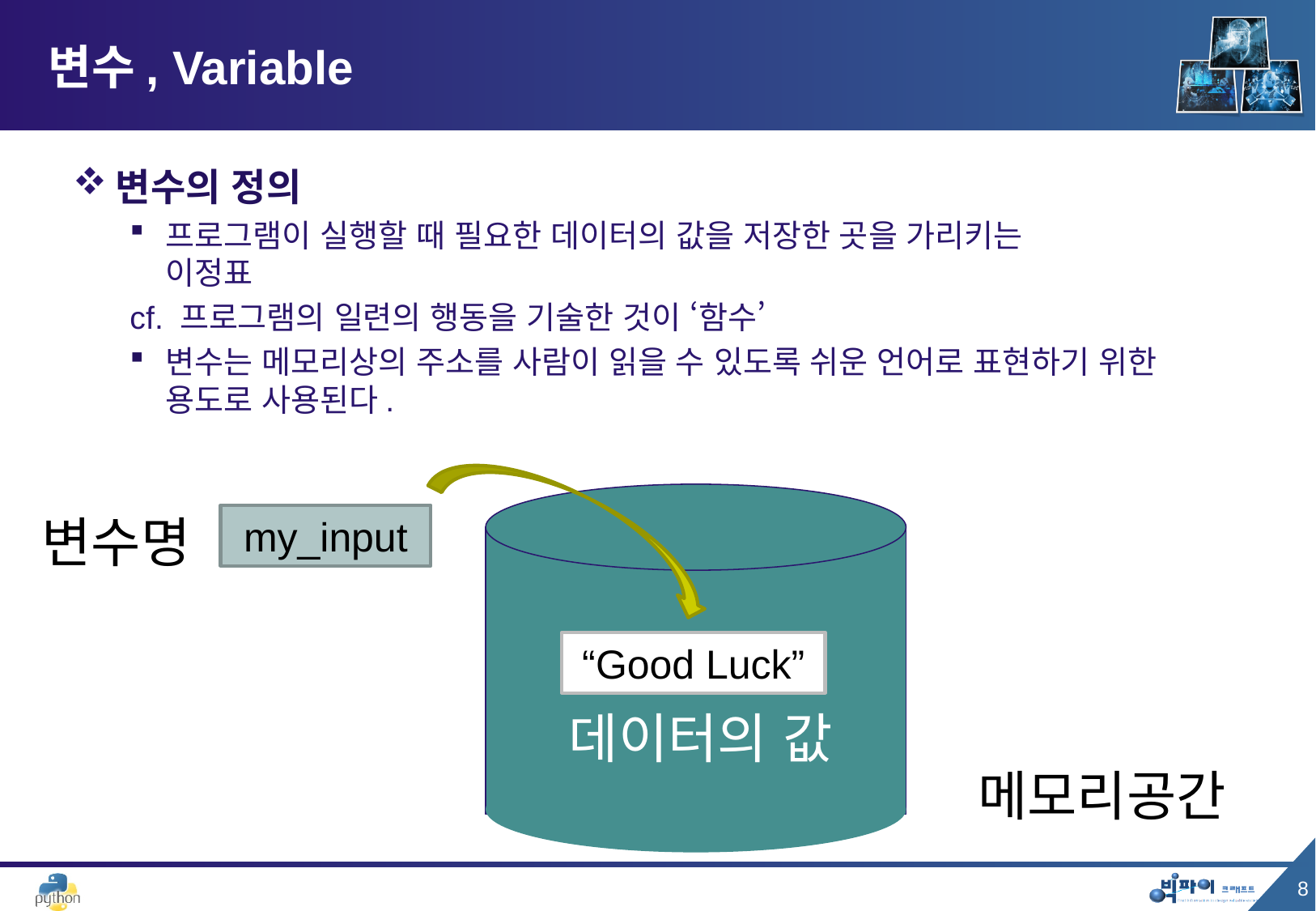

# 변수, Variable
변수의 정의
프로그램이 실행할 때 필요한 데이터의 값을 저장한 곳을 가리키는
이정표
cf. 프로그램의 일련의 행동을 기술한 것이 ‘함수’
변수는 메모리상의 주소를 사람이 읽을 수 있도록 쉬운 언어로 표현하기 위한 용도로 사용된다.

변수명
my_input

“Good Luck”
데이터의 값
메모리공간